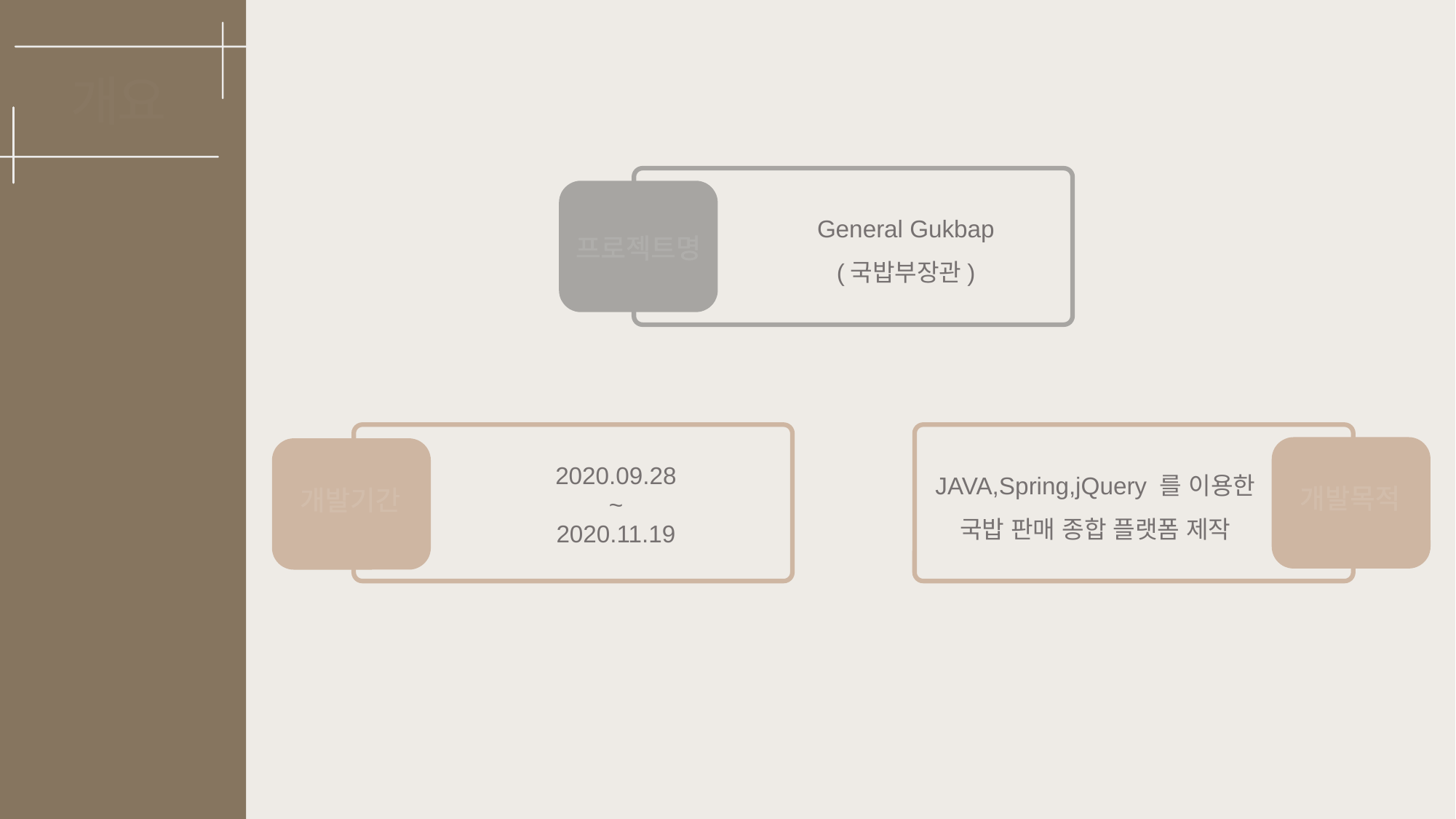

개요

General Gukbap
(국밥부장관)
프로젝트명

JAVA,Spring,jQuery 를 이용한
국밥 판매 종합 플랫폼 제작
2020.09.28
~
2020.11.19

개발목적
개발기간